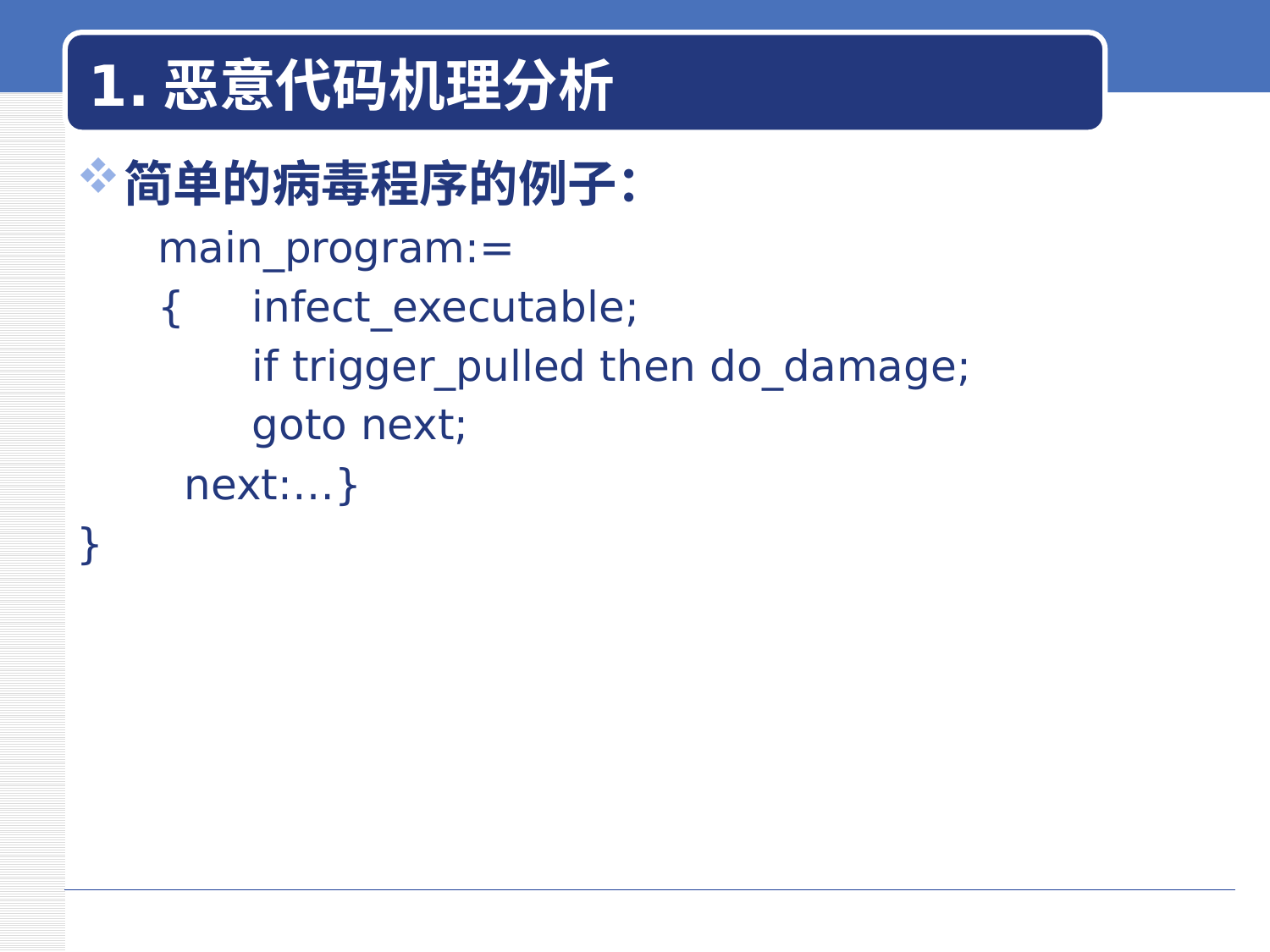

# 1.恶意代码机理分析
简单的病毒程序的例子：
      main_program:=
      {     infect_executable;
             if trigger_pulled then do_damage;
             goto next;
        next:…}
}